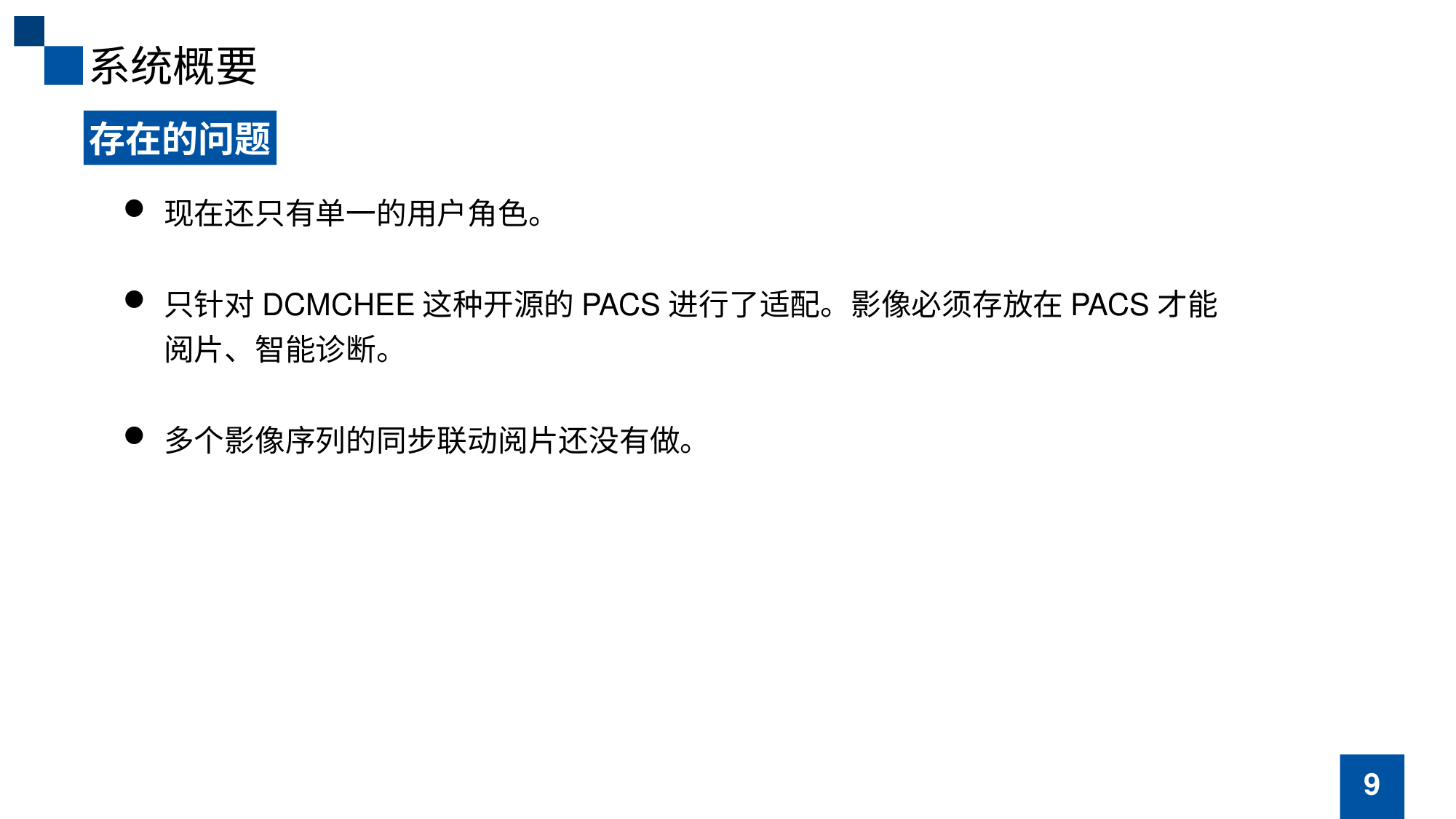

系统概要
存在的问题
现在还只有单一的用户角色。

只针对DCMCHEE这种开源的PACS进行了适配。影像必须存放在PACS才能阅片、智能诊断。

多个影像序列的同步联动阅片还没有做。
9